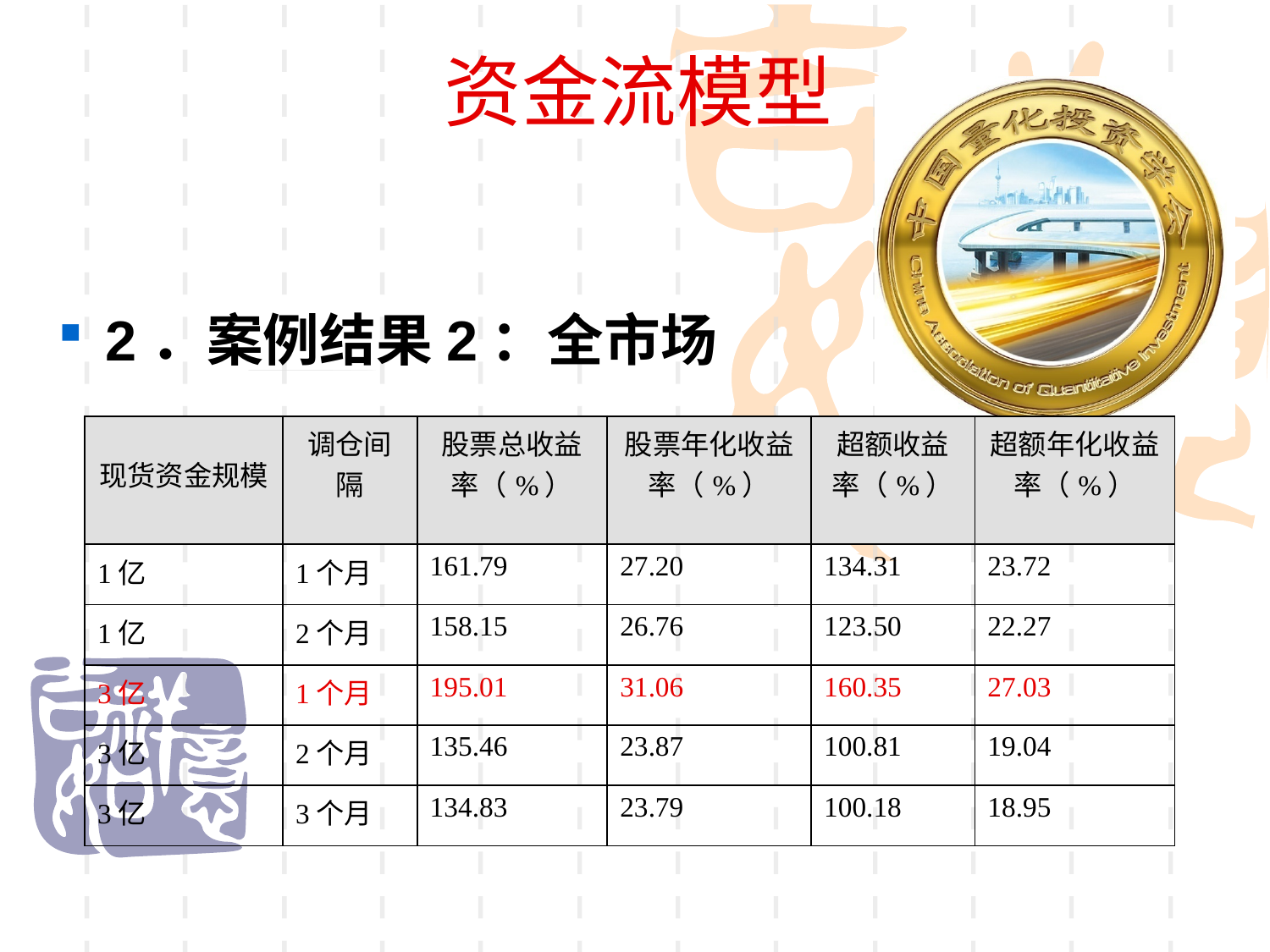

资金流模型
2．案例结果2：全市场

| 现货资金规模 | 调仓间隔 | 股票总收益率（%） | 股票年化收益率（%） | 超额收益率（%） | 超额年化收益率（%） |
| --- | --- | --- | --- | --- | --- |
| 1亿 | 1个月 | 161.79 | 27.20 | 134.31 | 23.72 |
| 1亿 | 2个月 | 158.15 | 26.76 | 123.50 | 22.27 |
| 3亿 | 1个月 | 195.01 | 31.06 | 160.35 | 27.03 |
| 3亿 | 2个月 | 135.46 | 23.87 | 100.81 | 19.04 |
| 3亿 | 3个月 | 134.83 | 23.79 | 100.18 | 18.95 |